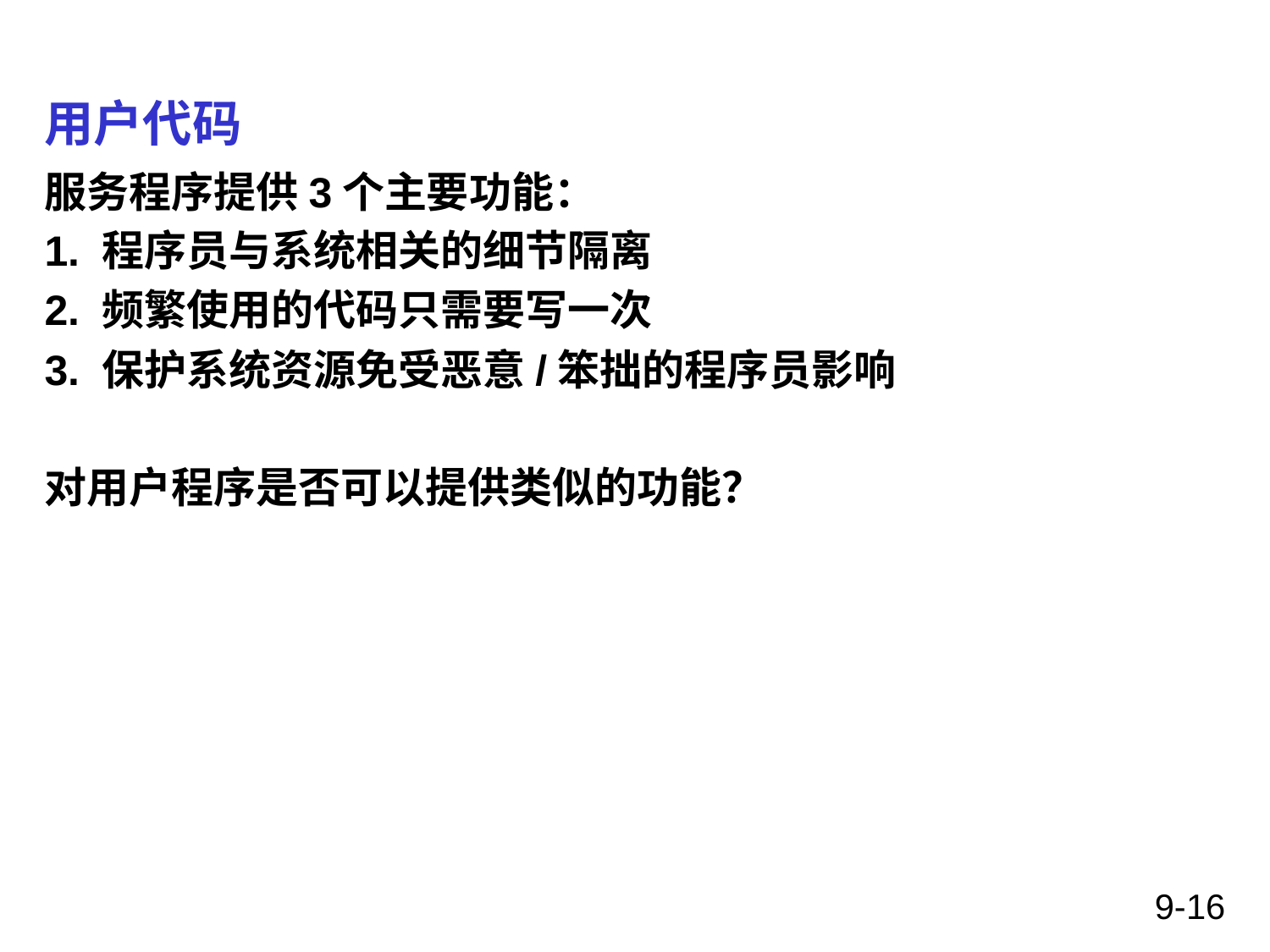

# 用户代码
服务程序提供3个主要功能：
1. 程序员与系统相关的细节隔离
2. 频繁使用的代码只需要写一次
3. 保护系统资源免受恶意/笨拙的程序员影响

对用户程序是否可以提供类似的功能？
9-16